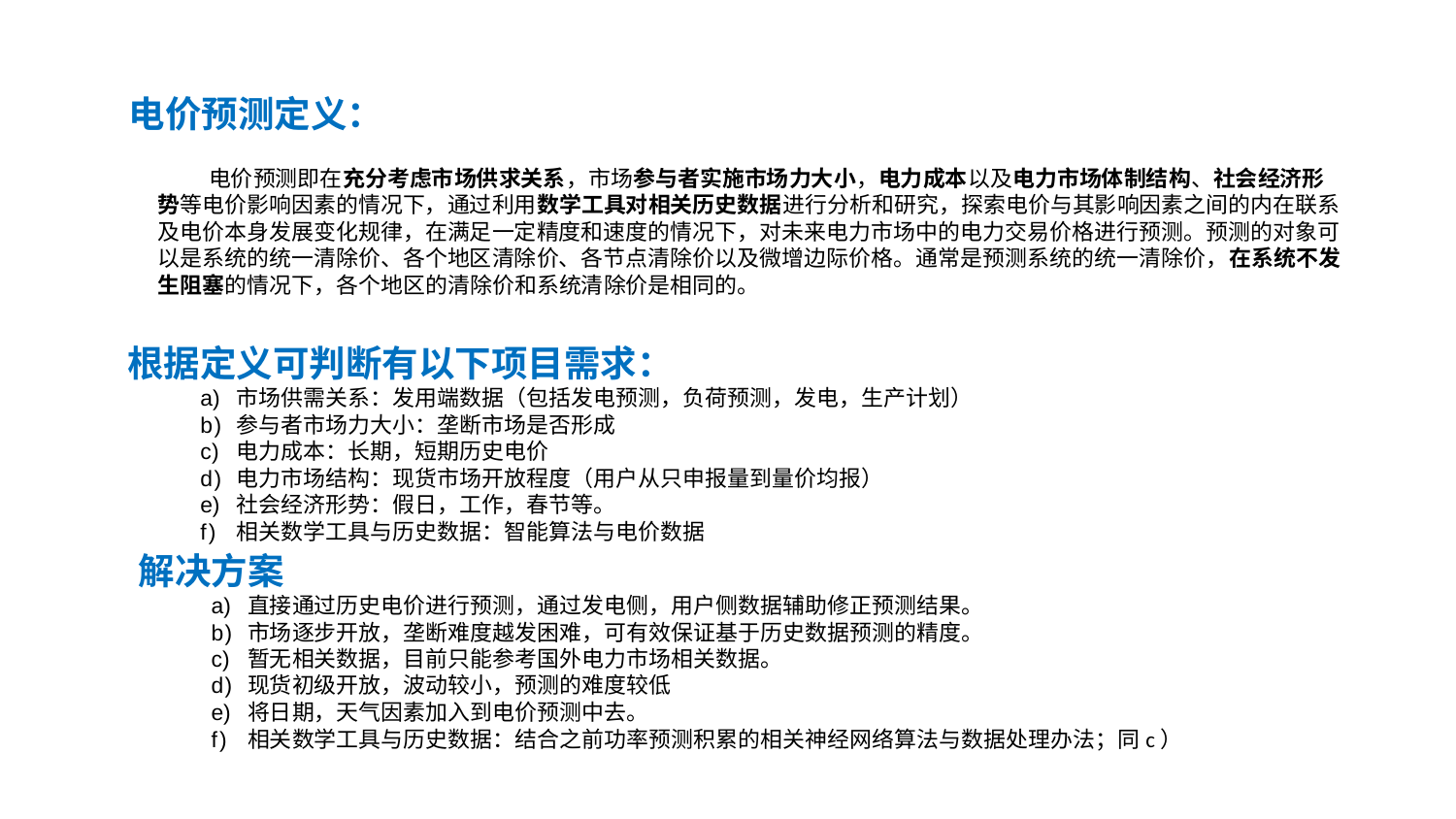

电价预测定义：
         电价预测即在充分考虑市场供求关系，市场参与者实施市场力大小，电力成本以及电力市场体制结构、社会经济形势等电价影响因素的情况下，通过利用数学工具对相关历史数据进行分析和研究，探索电价与其影响因素之间的内在联系及电价本身发展变化规律，在满足一定精度和速度的情况下，对未来电力市场中的电力交易价格进行预测。预测的对象可以是系统的统一清除价、各个地区清除价、各节点清除价以及微增边际价格。通常是预测系统的统一清除价，在系统不发生阻塞的情况下，各个地区的清除价和系统清除价是相同的。

根据定义可判断有以下项目需求：
市场供需关系：发用端数据（包括发电预测，负荷预测，发电，生产计划）
参与者市场力大小：垄断市场是否形成
电力成本：长期，短期历史电价
电力市场结构：现货市场开放程度（用户从只申报量到量价均报）
社会经济形势：假日，工作，春节等。
相关数学工具与历史数据：智能算法与电价数据
解决方案
直接通过历史电价进行预测，通过发电侧，用户侧数据辅助修正预测结果。
市场逐步开放，垄断难度越发困难，可有效保证基于历史数据预测的精度。
暂无相关数据，目前只能参考国外电力市场相关数据。
现货初级开放，波动较小，预测的难度较低
将日期，天气因素加入到电价预测中去。
相关数学工具与历史数据：结合之前功率预测积累的相关神经网络算法与数据处理办法；同c）